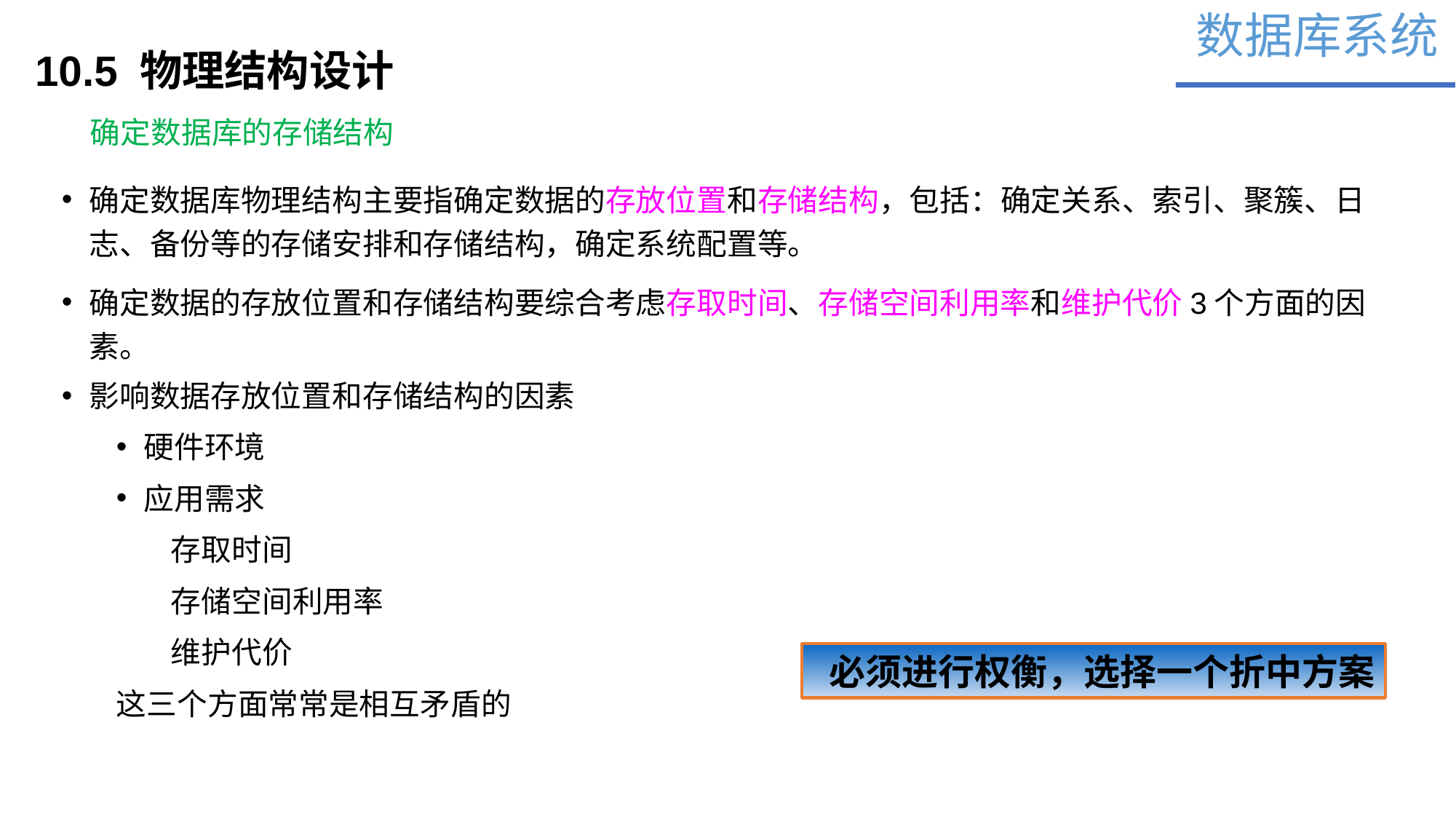

数据库系统
10.5 物理结构设计

确定数据库的存储结构
确定数据库物理结构主要指确定数据的存放位置和存储结构，包括：确定关系、索引、聚簇、日志、备份等的存储安排和存储结构，确定系统配置等。
确定数据的存放位置和存储结构要综合考虑存取时间、存储空间利用率和维护代价3个方面的因素。

影响数据存放位置和存储结构的因素
硬件环境
应用需求
存取时间
存储空间利用率
维护代价
这三个方面常常是相互矛盾的
 必须进行权衡，选择一个折中方案